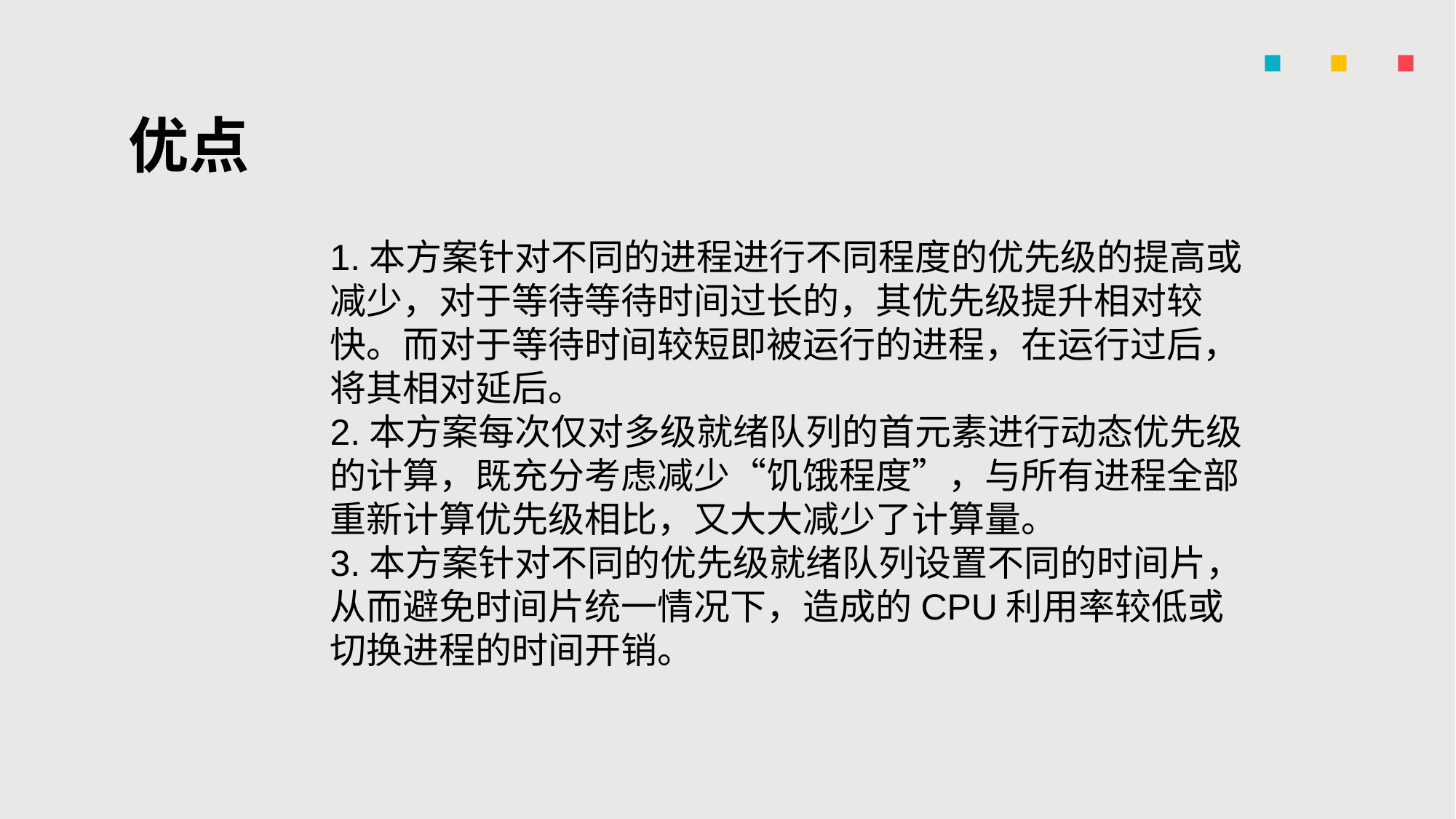

· · ·
优点
1.本方案针对不同的进程进行不同程度的优先级的提高或减少，对于等待等待时间过长的，其优先级提升相对较快。而对于等待时间较短即被运行的进程，在运行过后，将其相对延后。
2.本方案每次仅对多级就绪队列的首元素进行动态优先级的计算，既充分考虑减少“饥饿程度”，与所有进程全部重新计算优先级相比，又大大减少了计算量。
3.本方案针对不同的优先级就绪队列设置不同的时间片，从而避免时间片统一情况下，造成的CPU利用率较低或切换进程的时间开销。